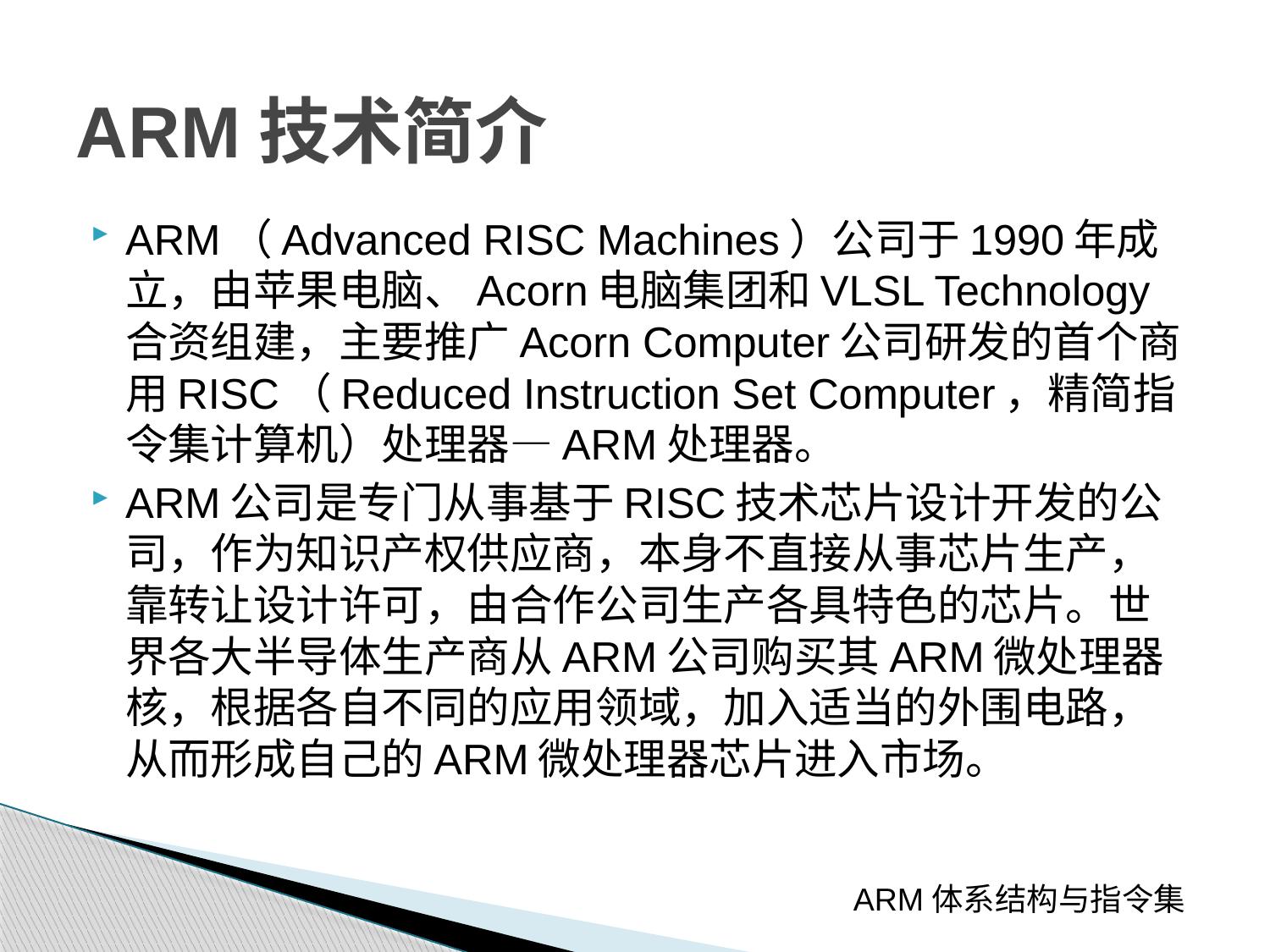

# ARM技术简介
ARM（Advanced RISC Machines）公司于1990年成立，由苹果电脑、Acorn电脑集团和VLSL Technology合资组建，主要推广Acorn Computer公司研发的首个商用RISC（Reduced Instruction Set Computer，精简指令集计算机）处理器—ARM处理器。
ARM公司是专门从事基于RISC技术芯片设计开发的公司，作为知识产权供应商，本身不直接从事芯片生产，靠转让设计许可，由合作公司生产各具特色的芯片。世界各大半导体生产商从ARM公司购买其ARM微处理器核，根据各自不同的应用领域，加入适当的外围电路，从而形成自己的ARM微处理器芯片进入市场。

            ARM体系结构与指令集